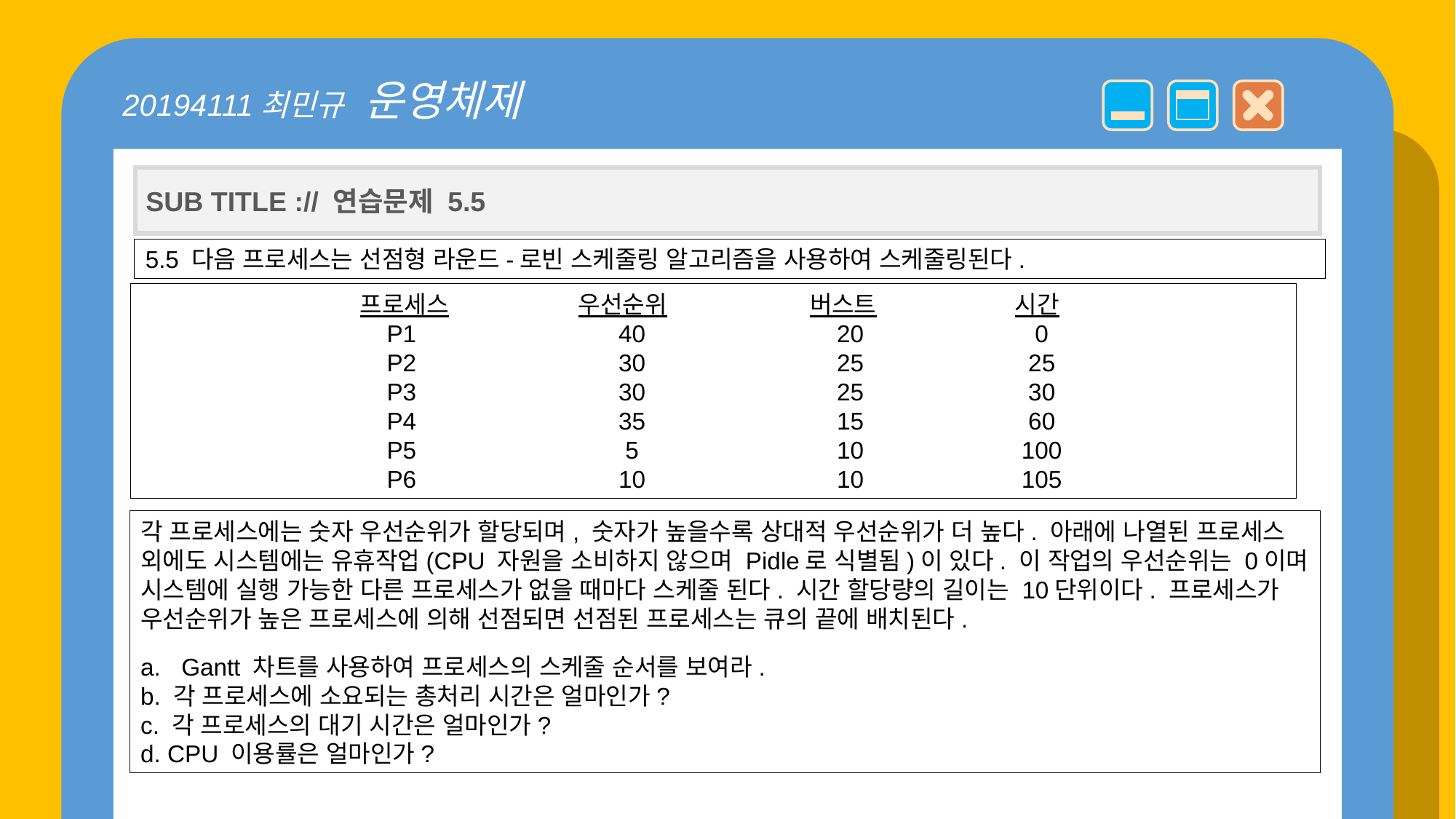

20194111최민규  운영체제

SUB TITLE :// 연습문제 5.5
5.5 다음 프로세스는 선점형 라운드-로빈 스케줄링 알고리즘을 사용하여 스케줄링된다.
		프로세스		우선순위		  버스트		시간
		    P1		      40		      20		   0
		    P2		      30		      25		  25
		    P3		      30		      25		  30
		    P4		      35		      15		  60
		    P5		       5		      10		 100
		    P6		      10		      10		 105
각 프로세스에는 숫자 우선순위가 할당되며, 숫자가 높을수록 상대적 우선순위가 더 높다. 아래에 나열된 프로세스 외에도 시스템에는 유휴작업(CPU 자원을 소비하지 않으며 Pidle로 식별됨)이 있다. 이 작업의 우선순위는 0이며 시스템에 실행 가능한 다른 프로세스가 없을 때마다 스케줄 된다. 시간 할당량의 길이는 10단위이다. 프로세스가 우선순위가 높은 프로세스에 의해 선점되면 선점된 프로세스는 큐의 끝에 배치된다.

Gantt 차트를 사용하여 프로세스의 스케줄 순서를 보여라.
b. 각 프로세스에 소요되는 총처리 시간은 얼마인가?
c. 각 프로세스의 대기 시간은 얼마인가?
d. CPU 이용률은 얼마인가?